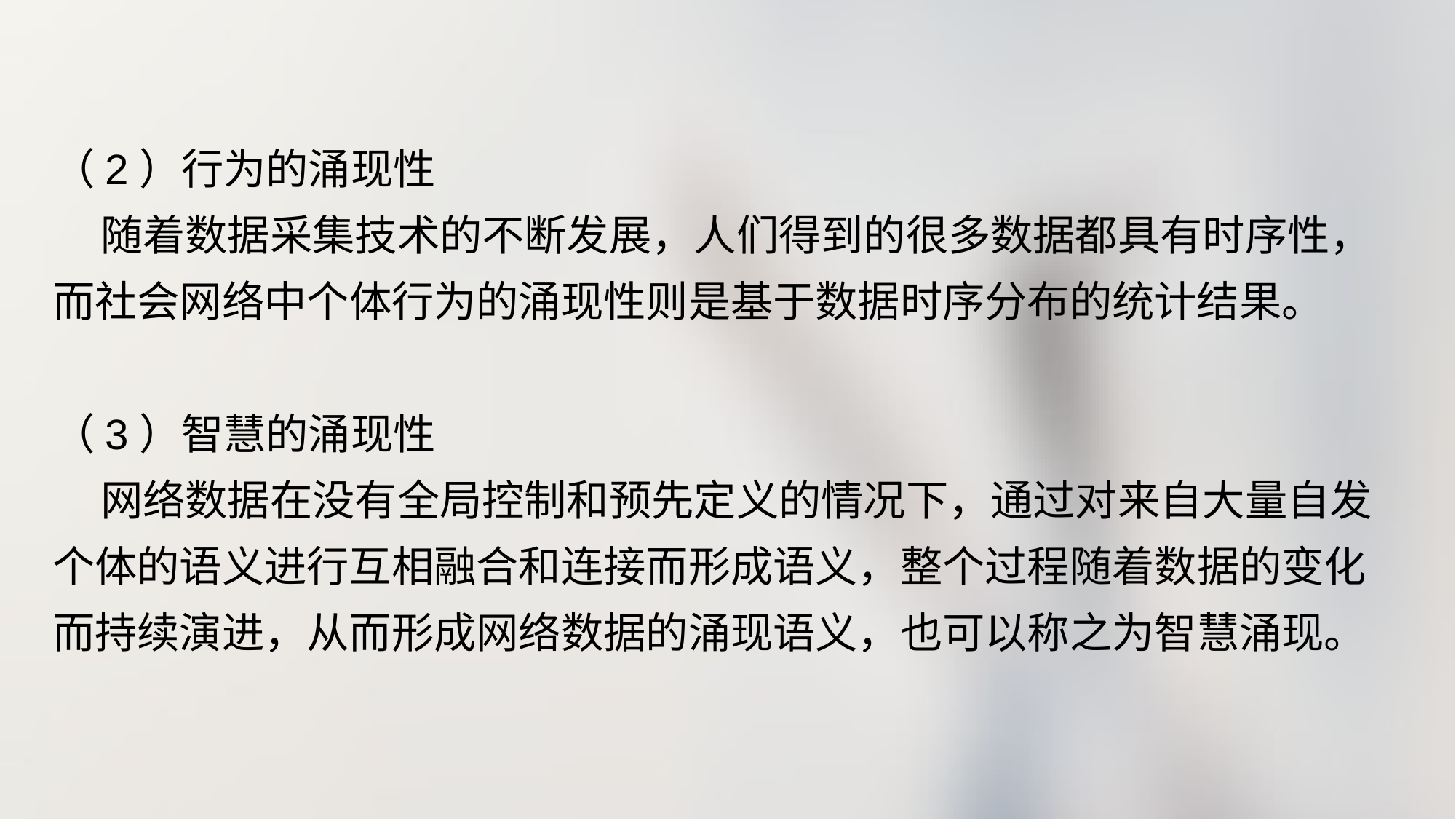

（2）行为的涌现性
    随着数据采集技术的不断发展，人们得到的很多数据都具有时序性， 而社会网络中个体行为的涌现性则是基于数据时序分布的统计结果。

（3）智慧的涌现性
    网络数据在没有全局控制和预先定义的情况下，通过对来自大量自发个体的语义进行互相融合和连接而形成语义，整个过程随着数据的变化而持续演进，从而形成网络数据的涌现语义，也可以称之为智慧涌现。